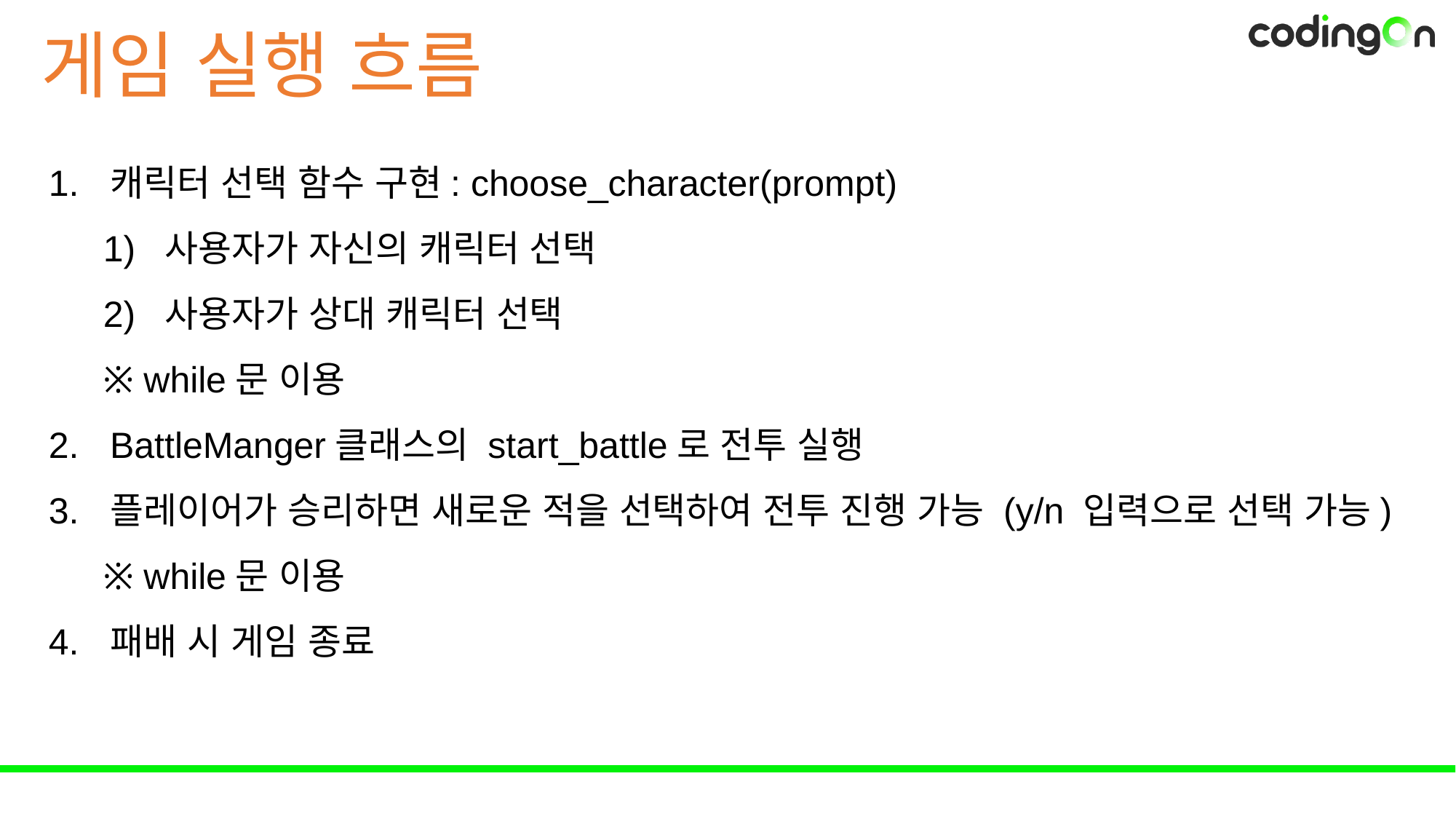

게임 실행 흐름
캐릭터 선택 함수 구현: choose_character(prompt)
사용자가 자신의 캐릭터 선택
사용자가 상대 캐릭터 선택
※ while문 이용
BattleManger클래스의 start_battle로 전투 실행
플레이어가 승리하면 새로운 적을 선택하여 전투 진행 가능 (y/n 입력으로 선택 가능)
※ while문 이용
패배 시 게임 종료